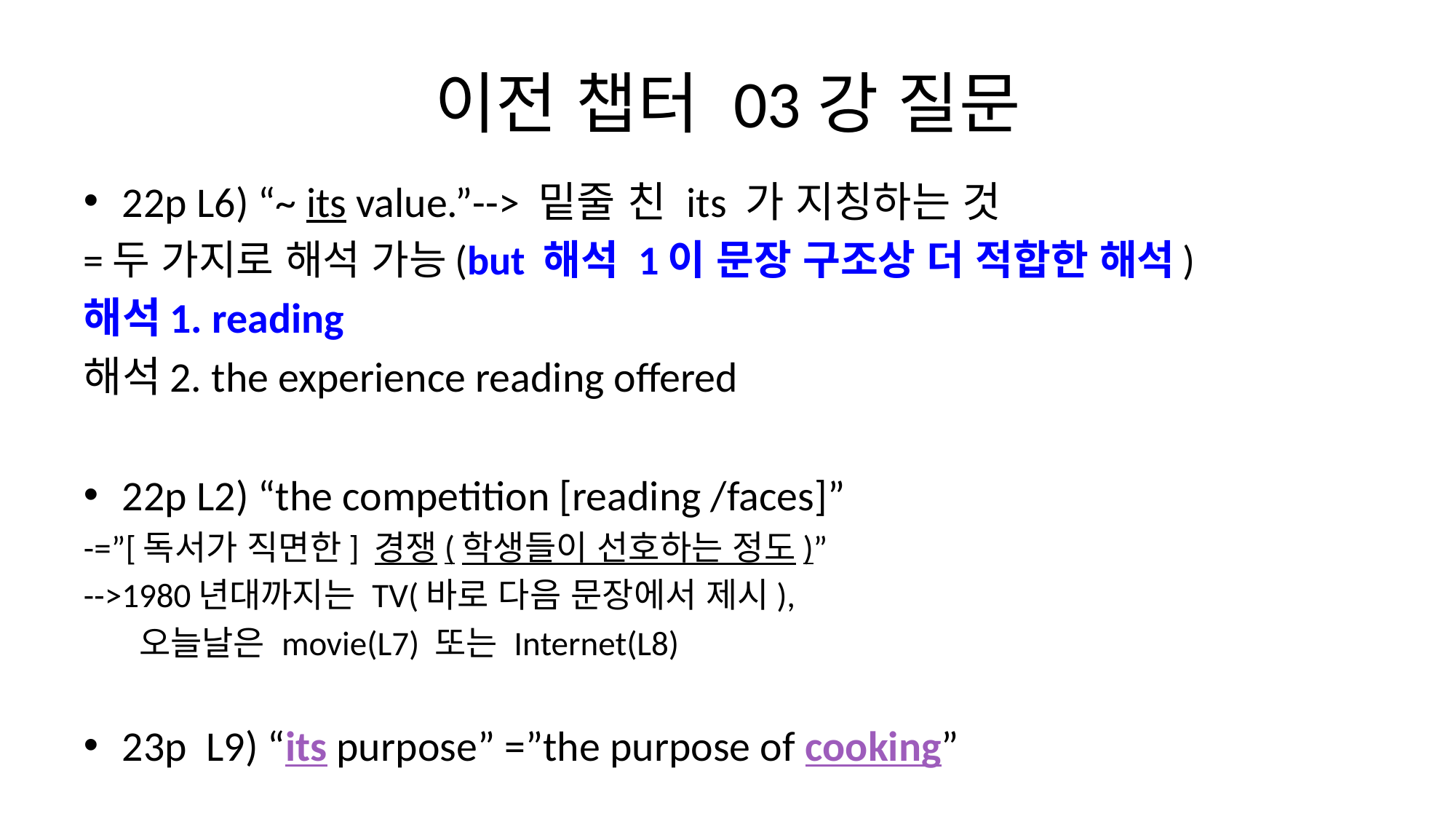

# 이전 챕터 03강 질문
22p L6) “~ its value.”--> 밑줄 친 its 가 지칭하는 것
=두 가지로 해석 가능(but 해석 1이 문장 구조상 더 적합한 해석)
해석1. reading
해석2. the experience reading offered

22p L2) “the competition [reading /faces]”
-=”[독서가 직면한] 경쟁(학생들이 선호하는 정도)”
-->1980년대까지는 TV(바로 다음 문장에서 제시),
     오늘날은 movie(L7) 또는 Internet(L8)

23p  L9) “its purpose” =”the purpose of cooking”